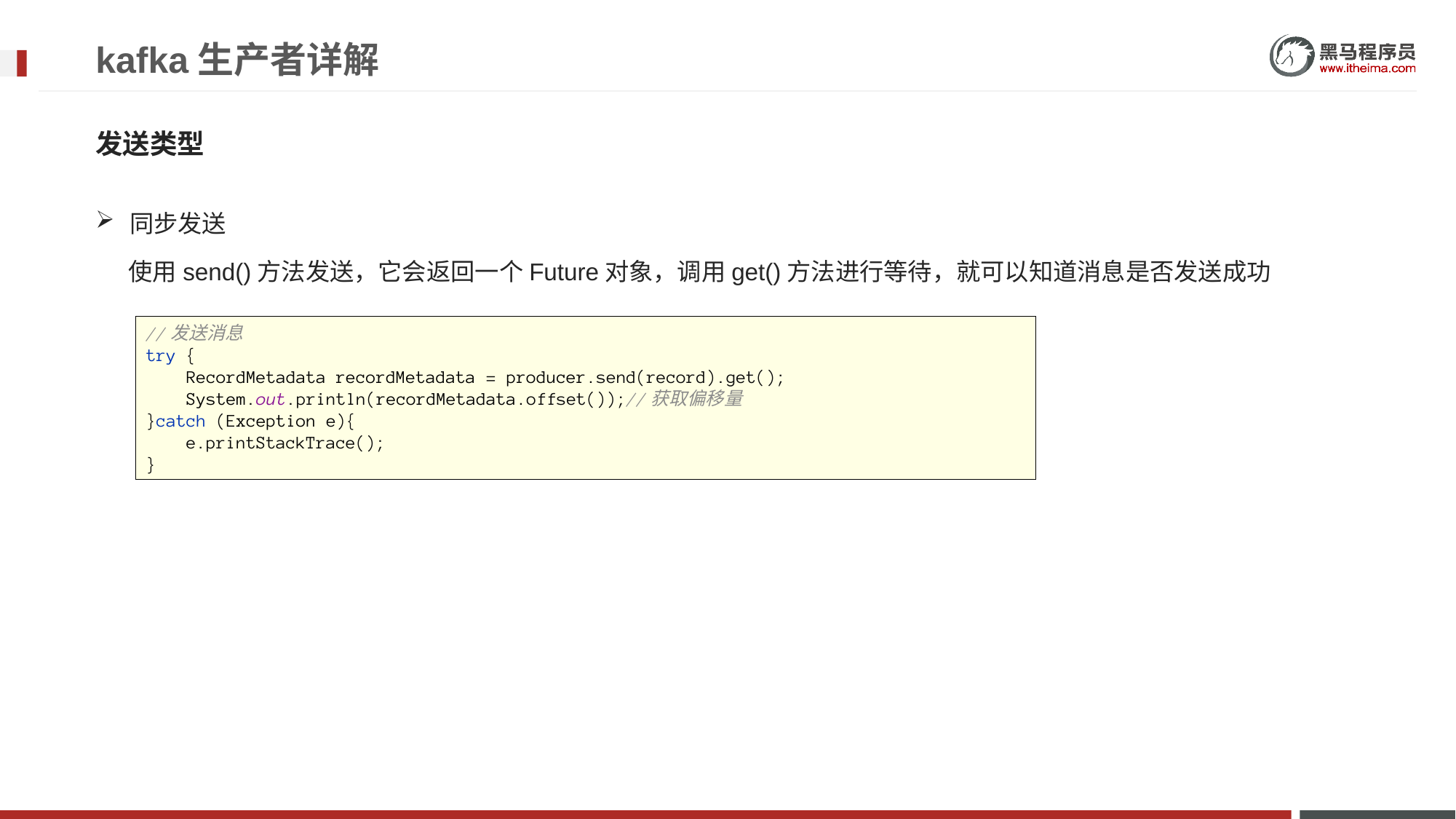

# kafka生产者详解
发送类型
同步发送
     使用send()方法发送，它会返回一个Future对象，调用get()方法进行等待，就可以知道消息是否发送成功
//发送消息
try {
    RecordMetadata recordMetadata = producer.send(record).get();
    System.out.println(recordMetadata.offset());//获取偏移量
}catch (Exception e){
    e.printStackTrace();
}